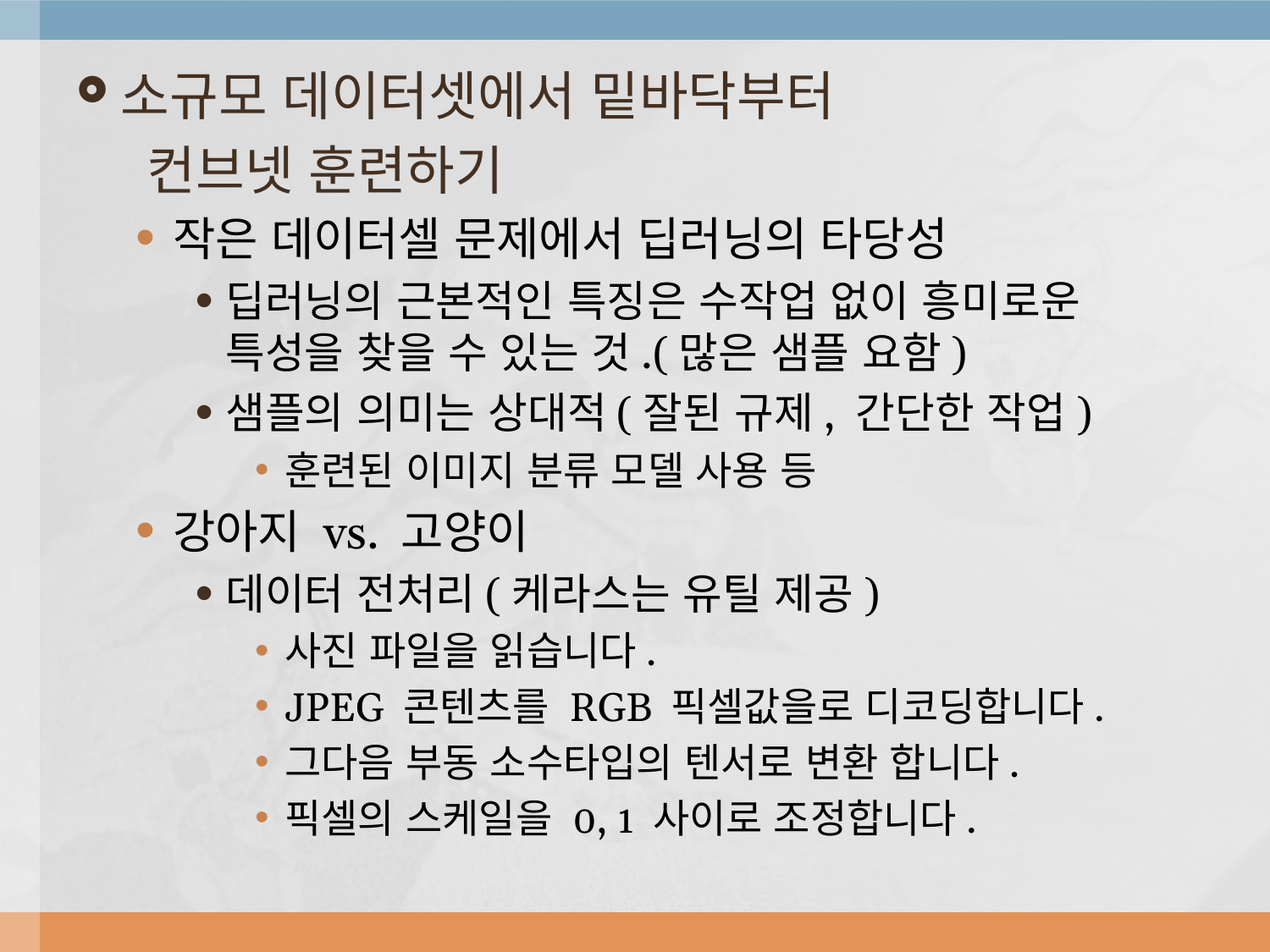

소규모 데이터셋에서 밑바닥부터
    컨브넷 훈련하기
작은 데이터셀 문제에서 딥러닝의 타당성
딥러닝의 근본적인 특징은 수작업 없이 흥미로운 특성을 찾을 수 있는 것.(많은 샘플 요함)
샘플의 의미는 상대적(잘된 규제, 간단한 작업)
훈련된 이미지 분류 모델 사용 등
강아지 vs. 고양이
데이터 전처리(케라스는 유틸 제공)
사진 파일을 읽습니다.
JPEG 콘텐츠를 RGB 픽셀값을로 디코딩합니다.
그다음 부동 소수타입의 텐서로 변환 합니다.
픽셀의 스케일을 0, 1 사이로 조정합니다.